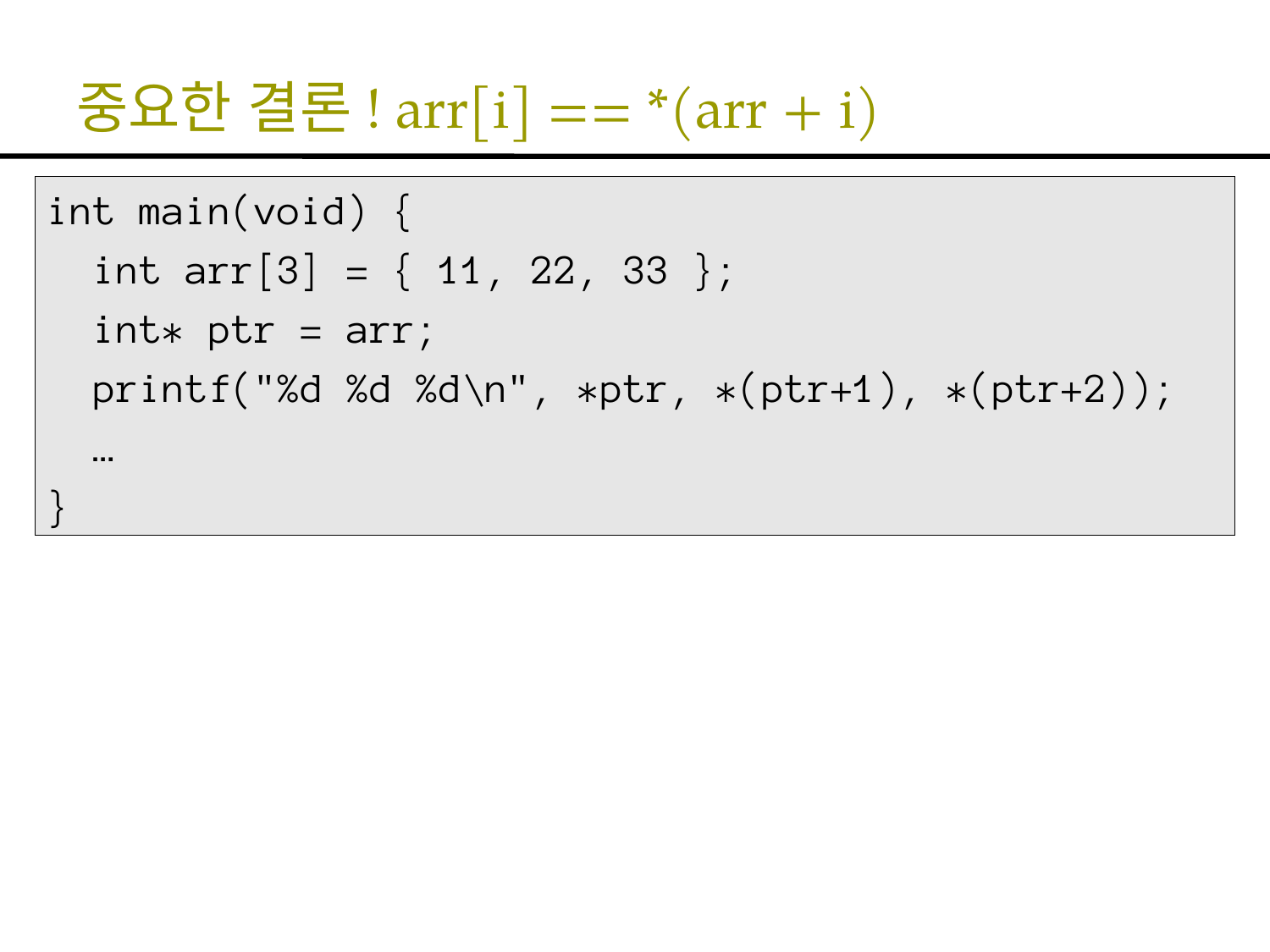

# 중요한 결론! arr[i] == *(arr + i)
int main(void) {
  int arr[3] = { 11, 22, 33 };
  int* ptr = arr;
  printf("%d %d %d\n", *ptr, *(ptr+1), *(ptr+2));
  …
}